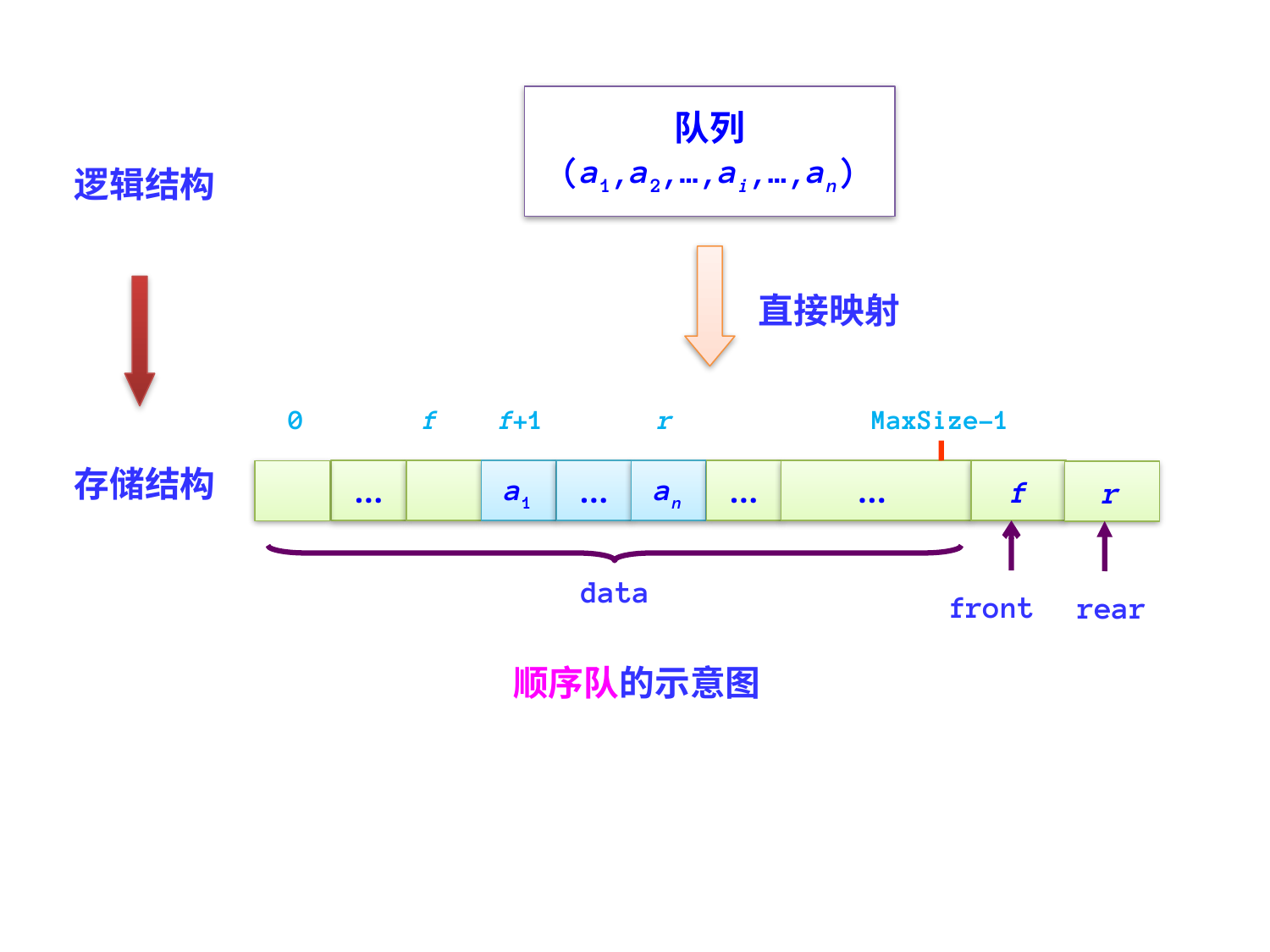

队列
(a1,a2,…,ai,…,an)
逻辑结构

直接映射
0
f
f+1
r
MaxSize-1

存储结构
…

a1
…
an
…
…
f

r

data
front
rear
顺序队的示意图